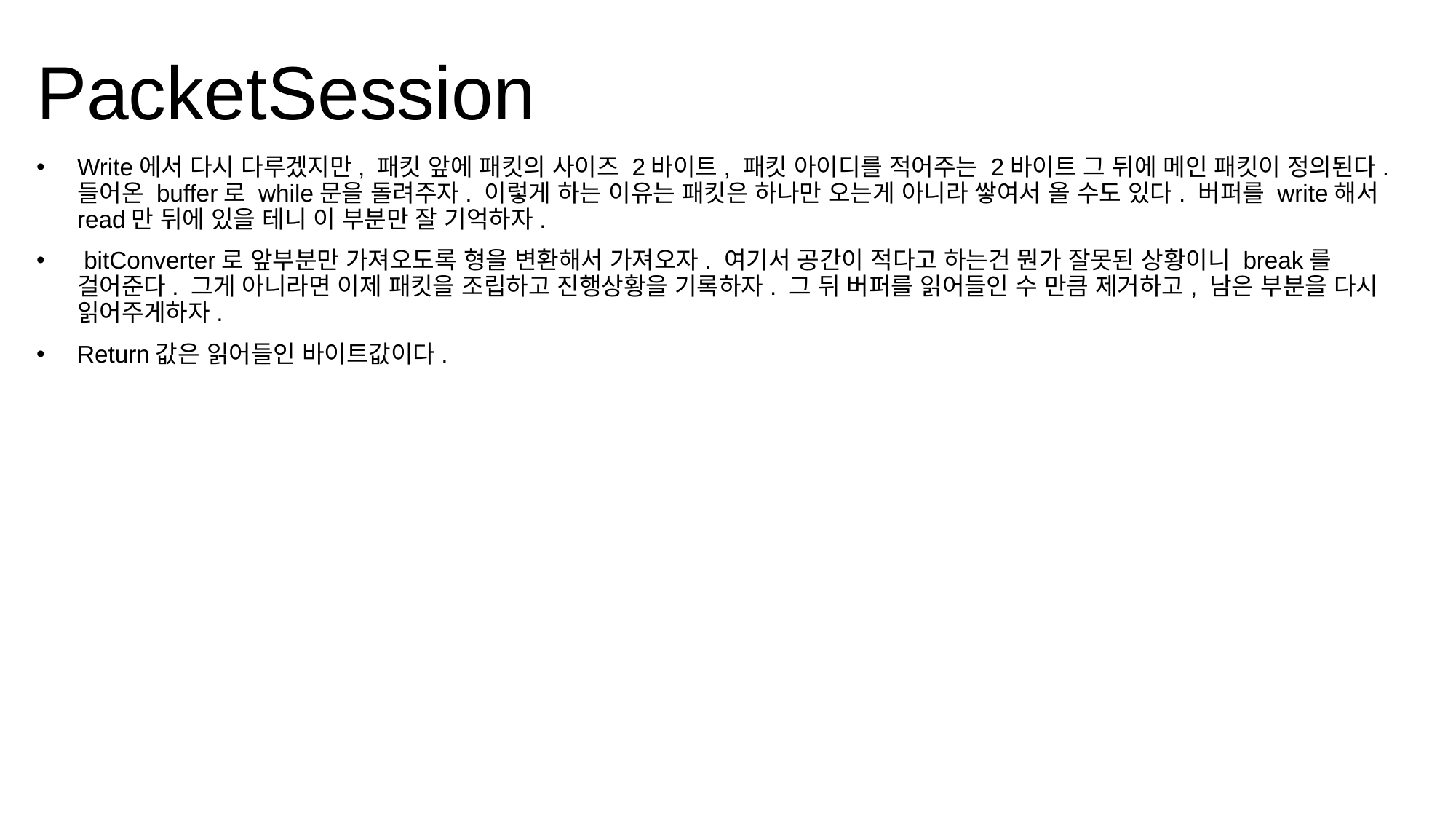

PacketSession
Write에서 다시 다루겠지만, 패킷 앞에 패킷의 사이즈 2바이트, 패킷 아이디를 적어주는 2바이트 그 뒤에 메인 패킷이 정의된다. 들어온 buffer로 while문을 돌려주자. 이렇게 하는 이유는 패킷은 하나만 오는게 아니라 쌓여서 올 수도 있다. 버퍼를 write해서 read만 뒤에 있을 테니 이 부분만 잘 기억하자.
 bitConverter로 앞부분만 가져오도록 형을 변환해서 가져오자. 여기서 공간이 적다고 하는건 뭔가 잘못된 상황이니 break를 걸어준다. 그게 아니라면 이제 패킷을 조립하고 진행상황을 기록하자. 그 뒤 버퍼를 읽어들인 수 만큼 제거하고, 남은 부분을 다시 읽어주게하자.
Return값은 읽어들인 바이트값이다.